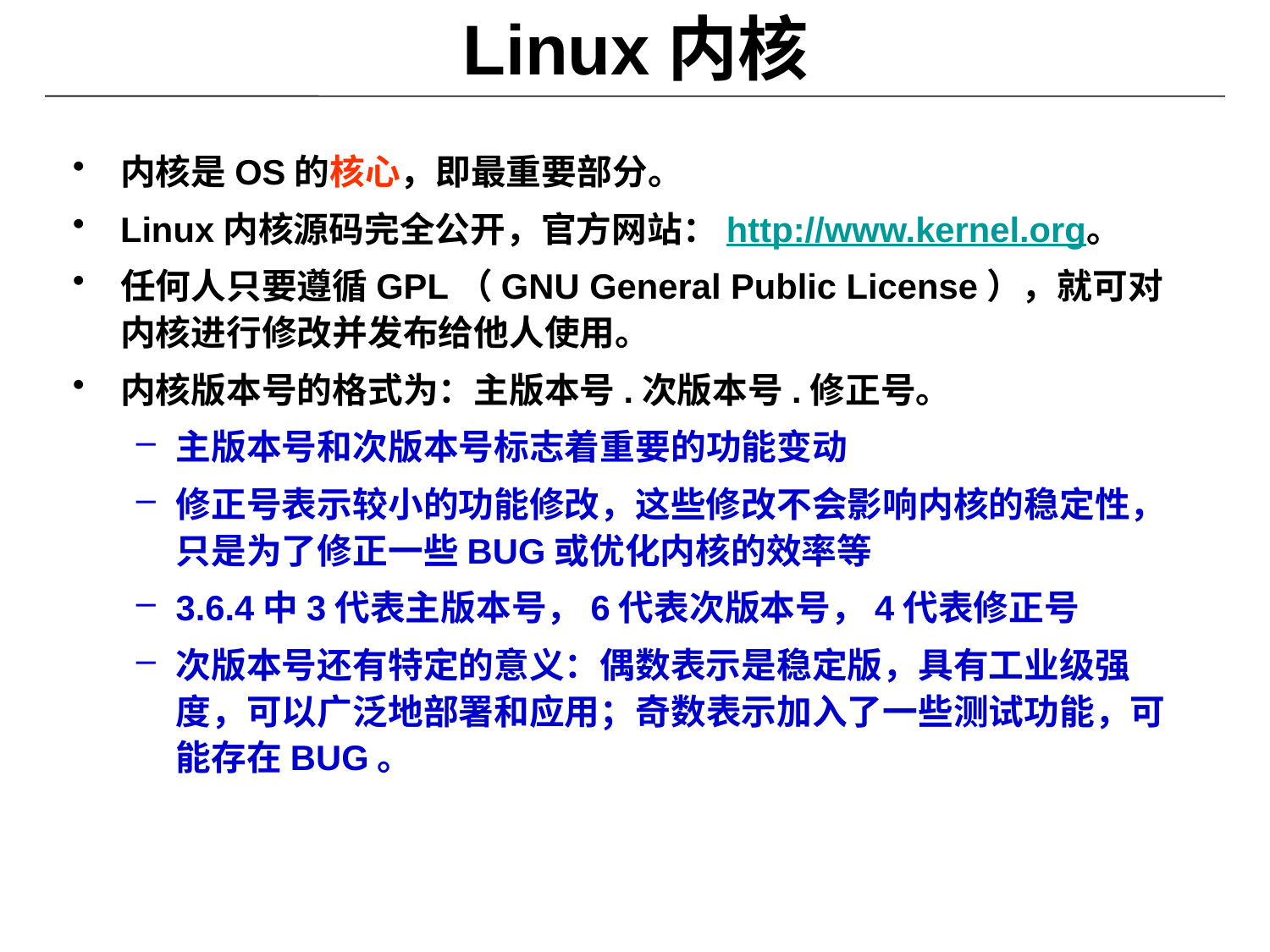

Linux内核
内核是OS的核心，即最重要部分。
Linux内核源码完全公开，官方网站：http://www.kernel.org。
任何人只要遵循GPL（GNU General Public License），就可对内核进行修改并发布给他人使用。
内核版本号的格式为：主版本号.次版本号.修正号。
主版本号和次版本号标志着重要的功能变动
修正号表示较小的功能修改，这些修改不会影响内核的稳定性，只是为了修正一些BUG或优化内核的效率等
3.6.4中3代表主版本号，6代表次版本号，4代表修正号
次版本号还有特定的意义：偶数表示是稳定版，具有工业级强度，可以广泛地部署和应用；奇数表示加入了一些测试功能，可能存在BUG。